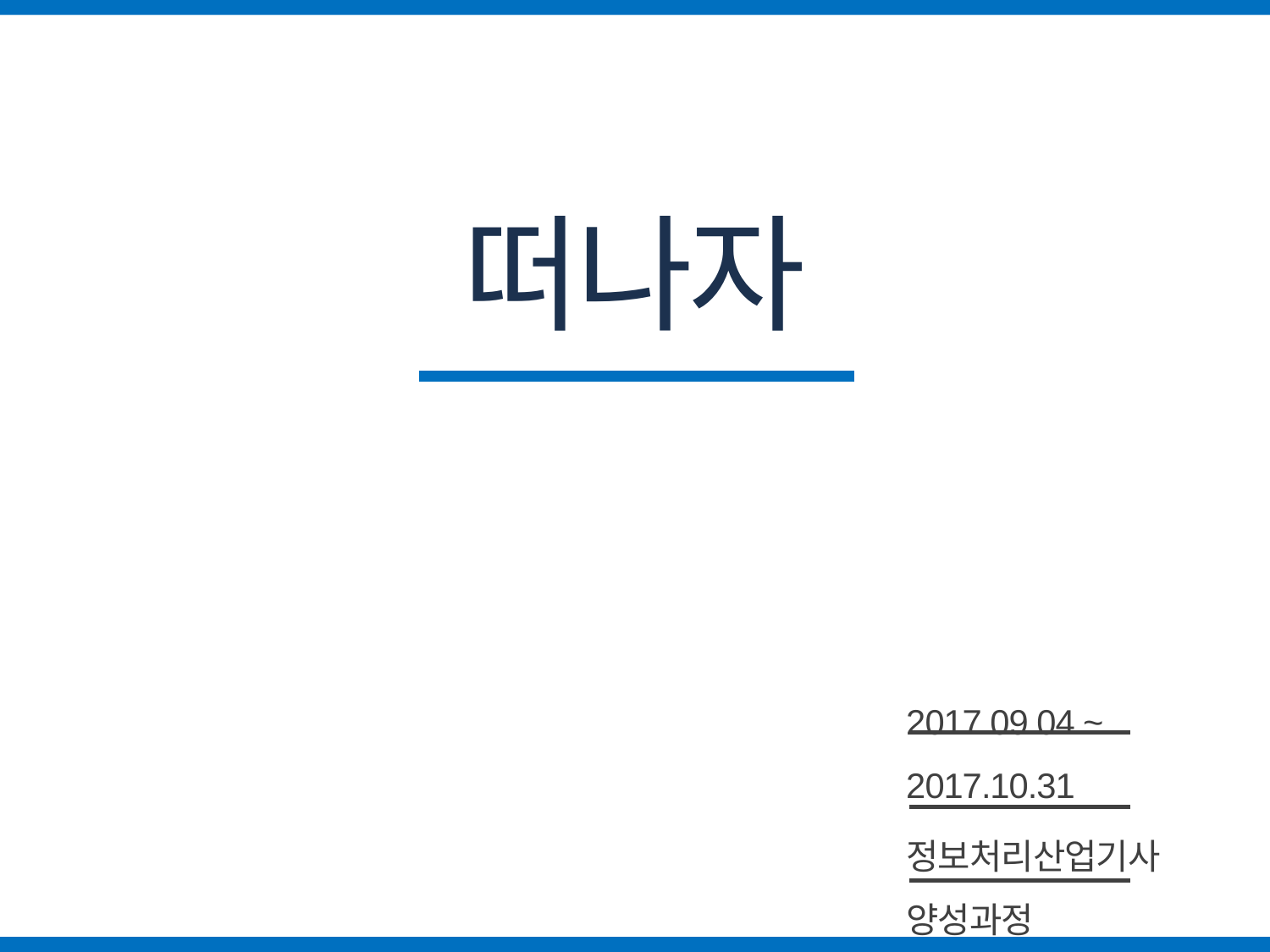

# 떠나자
2017.09.04 ~ 2017.10.31
정보처리산업기사 양성과정
김국진, 강진규, 김훈영, 한수경, 류석현